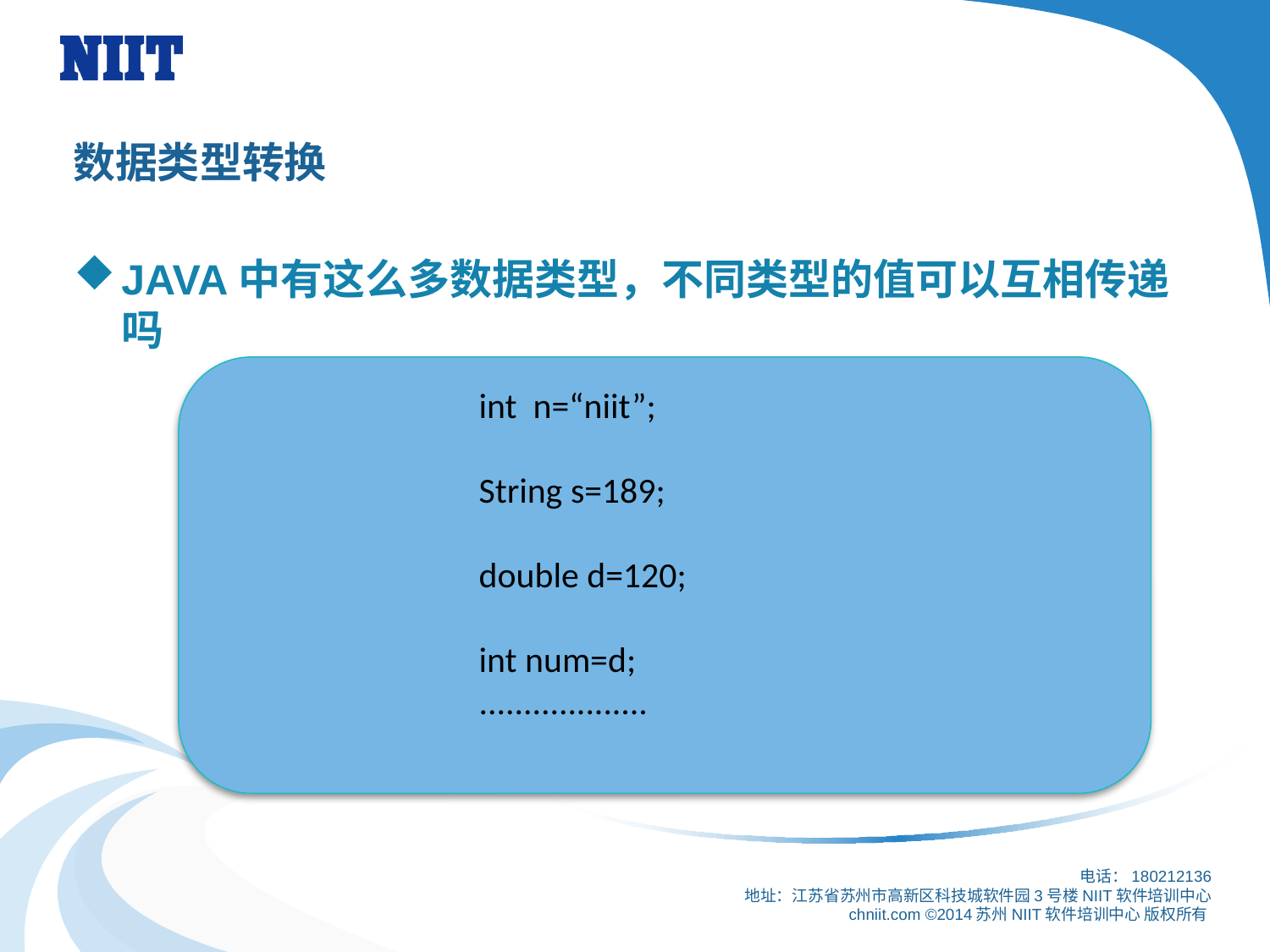

# 数据类型转换
JAVA中有这么多数据类型，不同类型的值可以互相传递吗

int  n=“niit”;

String s=189;

double d=120;

int num=d;
...................